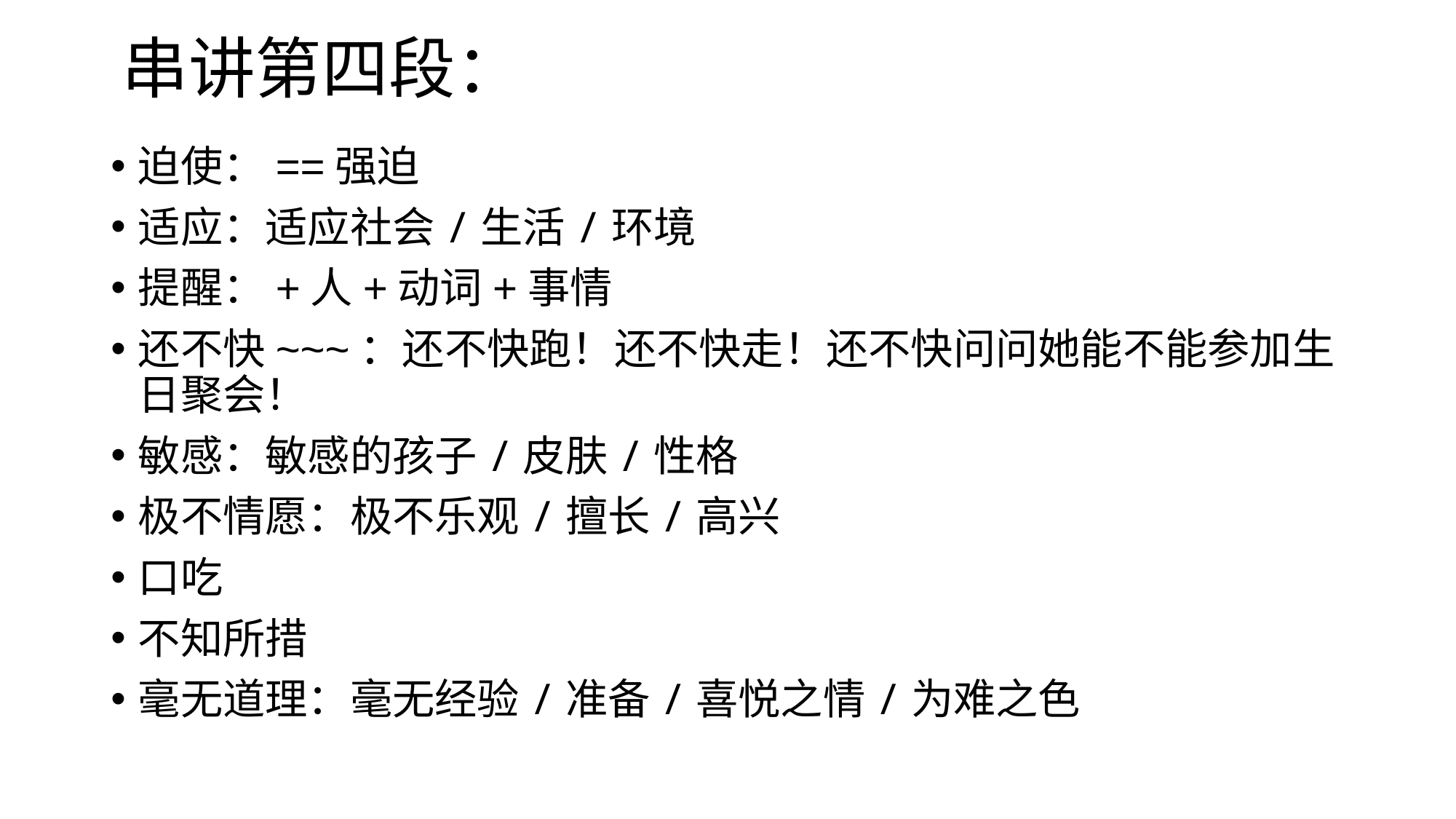

# 串讲第四段：
迫使：==强迫
适应：适应社会/生活/环境
提醒：+人+动词+事情
还不快~~~：还不快跑！还不快走！还不快问问她能不能参加生日聚会！
敏感：敏感的孩子/皮肤/性格
极不情愿：极不乐观/擅长/高兴
口吃
不知所措
毫无道理：毫无经验/准备/喜悦之情/为难之色